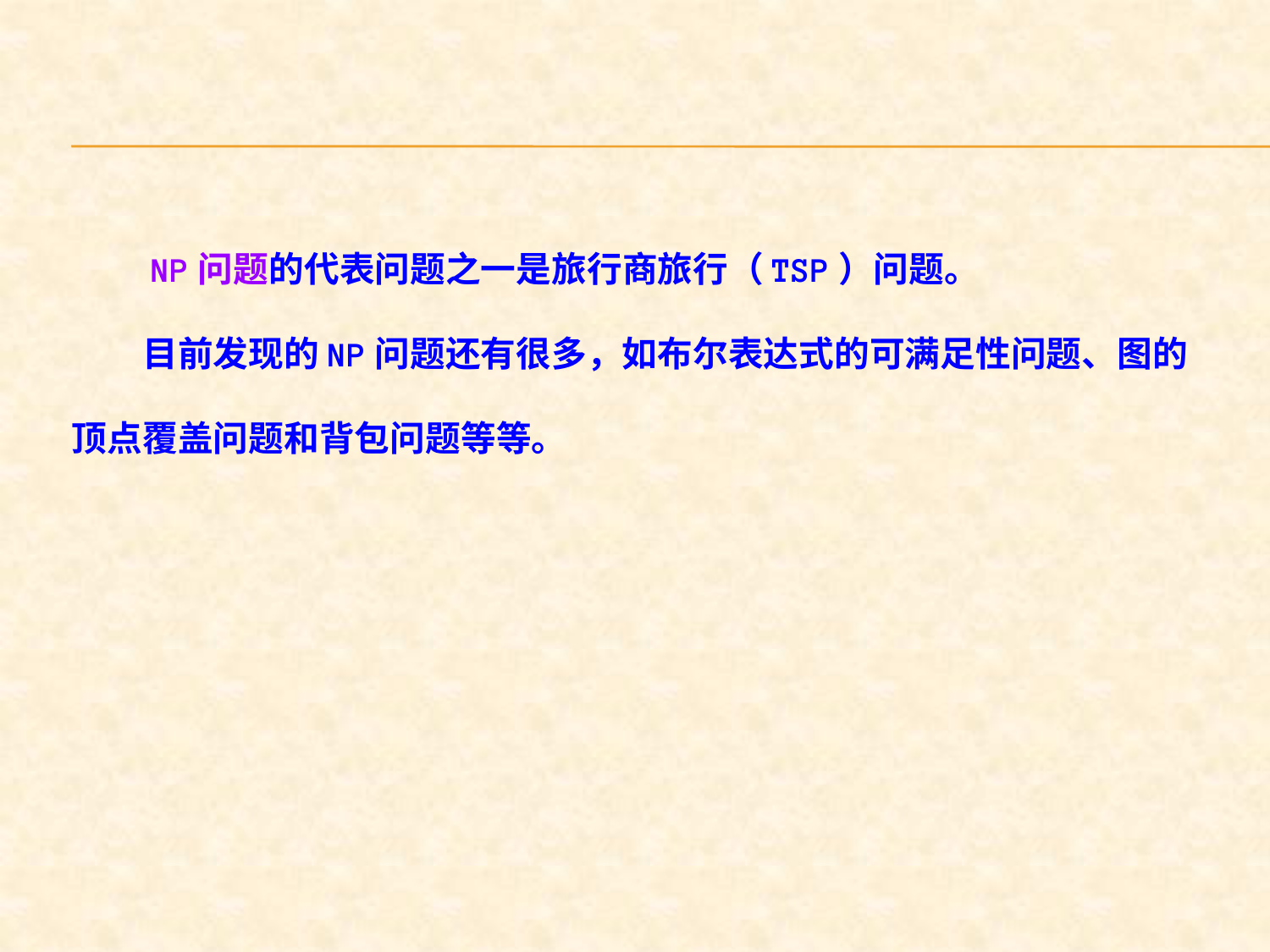

NP问题的代表问题之一是旅行商旅行（TSP）问题。
　　目前发现的NP问题还有很多，如布尔表达式的可满足性问题、图的顶点覆盖问题和背包问题等等。